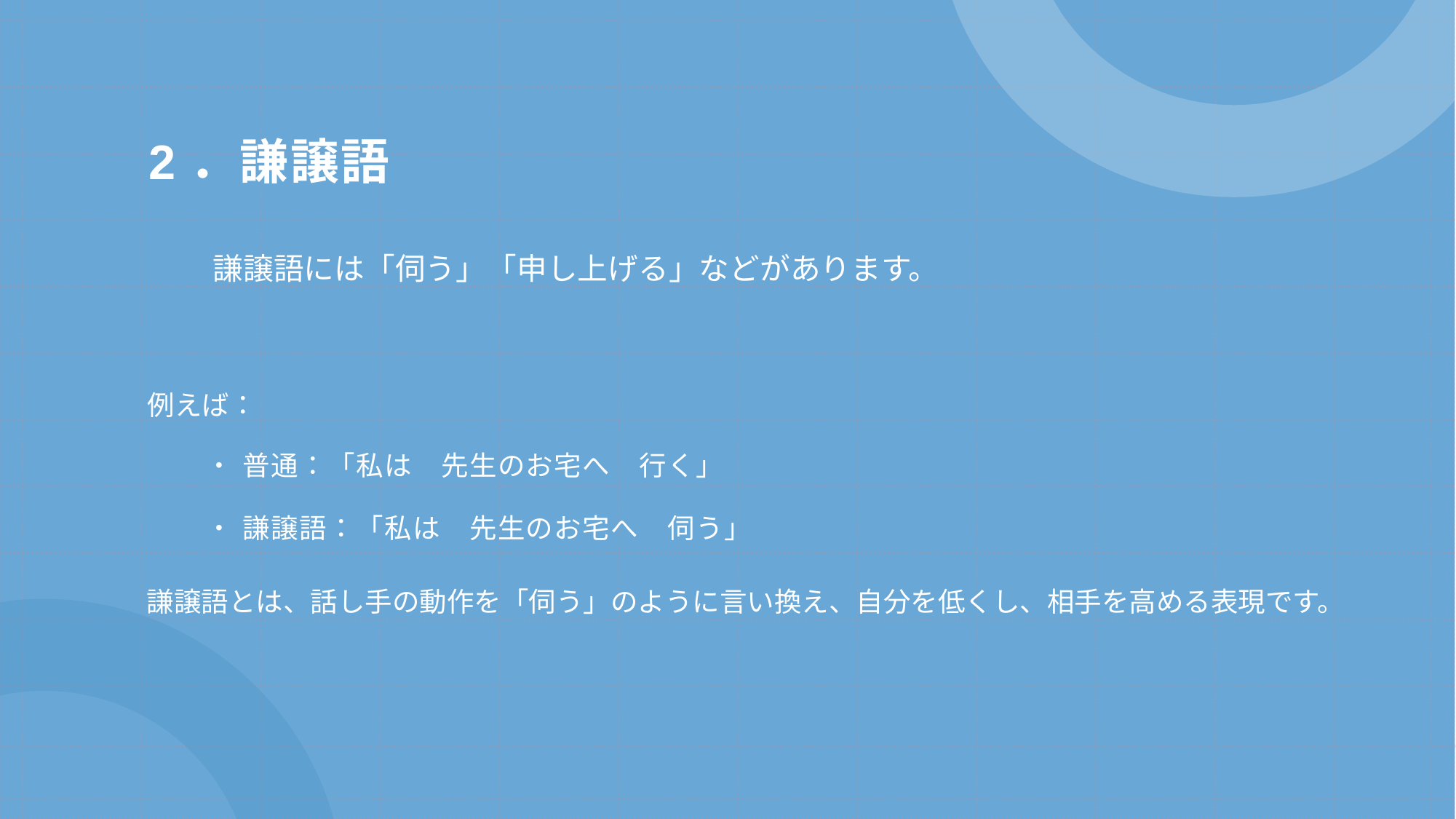

# 2．謙譲語
謙譲語には「伺う」「申し上げる」などがあります。
例えば：

普通：「私は　先生のお宅へ　行く」
謙譲語：「私は　先生のお宅へ　伺う」
謙譲語とは、話し手の動作を「伺う」のように言い換え、自分を低くし、相手を高める表現です。